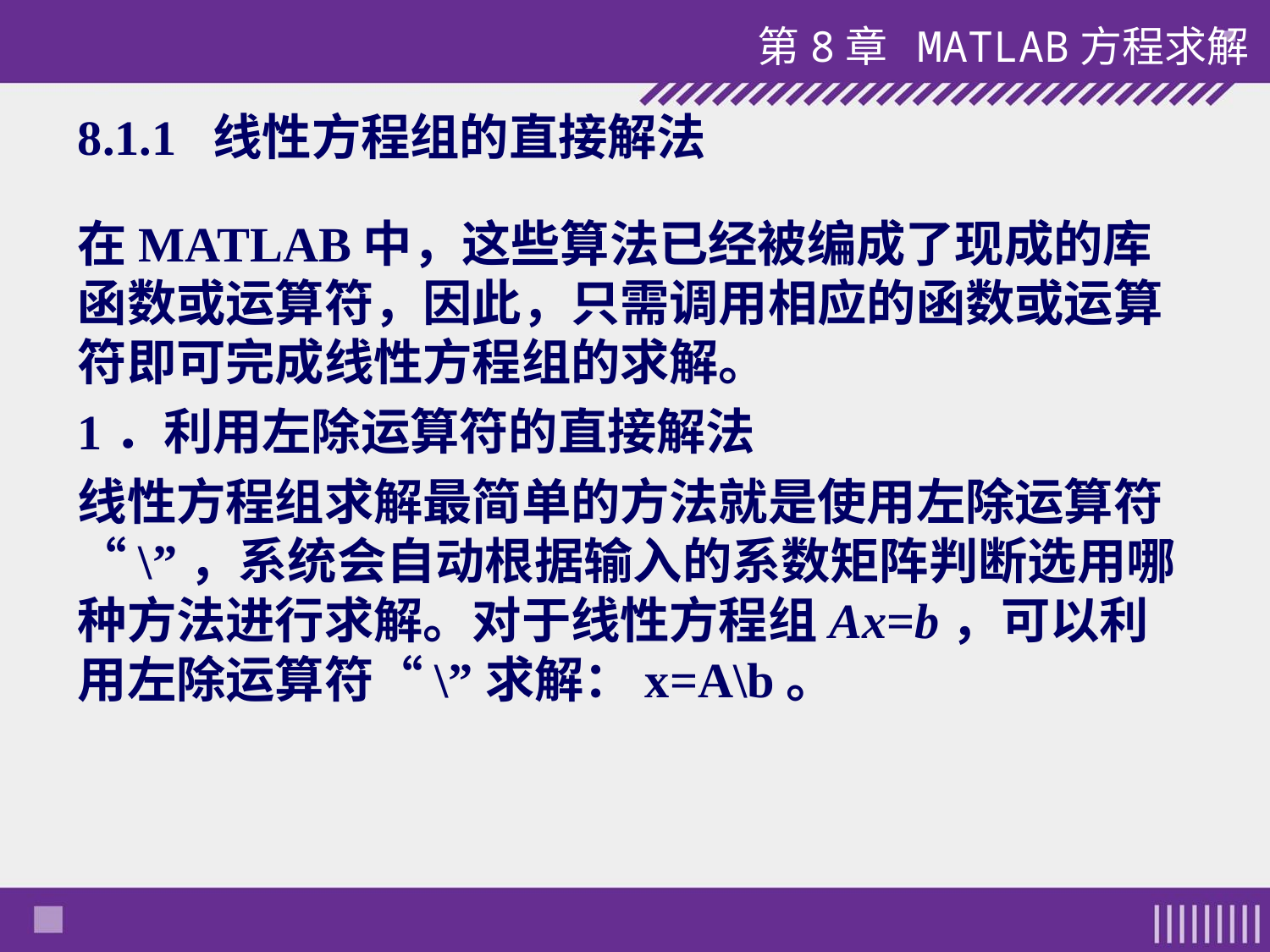

第8章  MATLAB方程求解
# 8.1.1  线性方程组的直接解法
在MATLAB中，这些算法已经被编成了现成的库函数或运算符，因此，只需调用相应的函数或运算符即可完成线性方程组的求解。
1．利用左除运算符的直接解法
线性方程组求解最简单的方法就是使用左除运算符“\”，系统会自动根据输入的系数矩阵判断选用哪种方法进行求解。对于线性方程组Ax=b，可以利用左除运算符“\”求解：x=A\b。